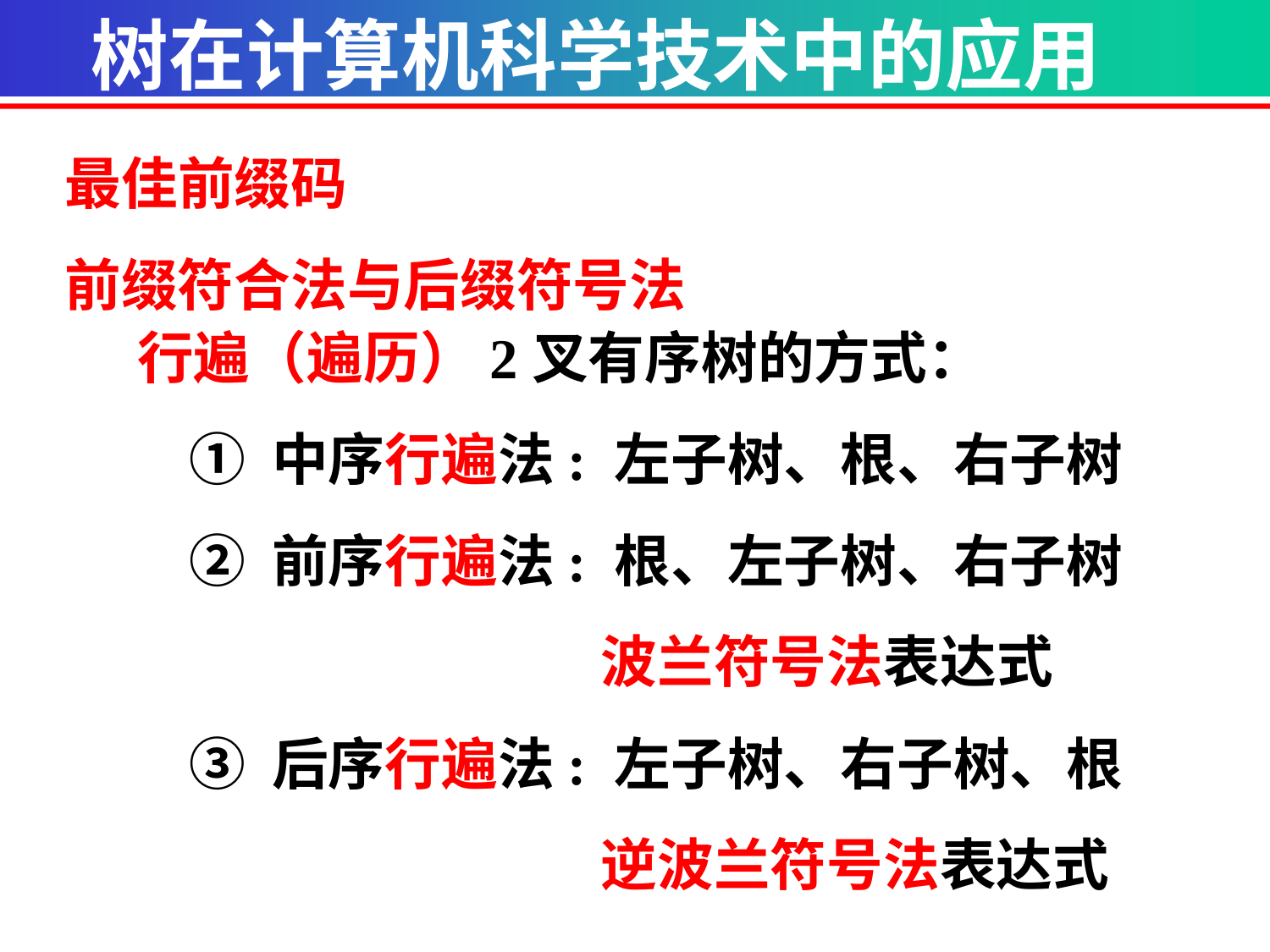

树在计算机科学技术中的应用
最佳前缀码
前缀符合法与后缀符号法
行遍（遍历）2叉有序树的方式：
    ① 中序行遍法: 左子树、根、右子树
    ② 前序行遍法: 根、左子树、右子树

    ③ 后序行遍法: 左子树、右子树、根
波兰符号法表达式

逆波兰符号法表达式